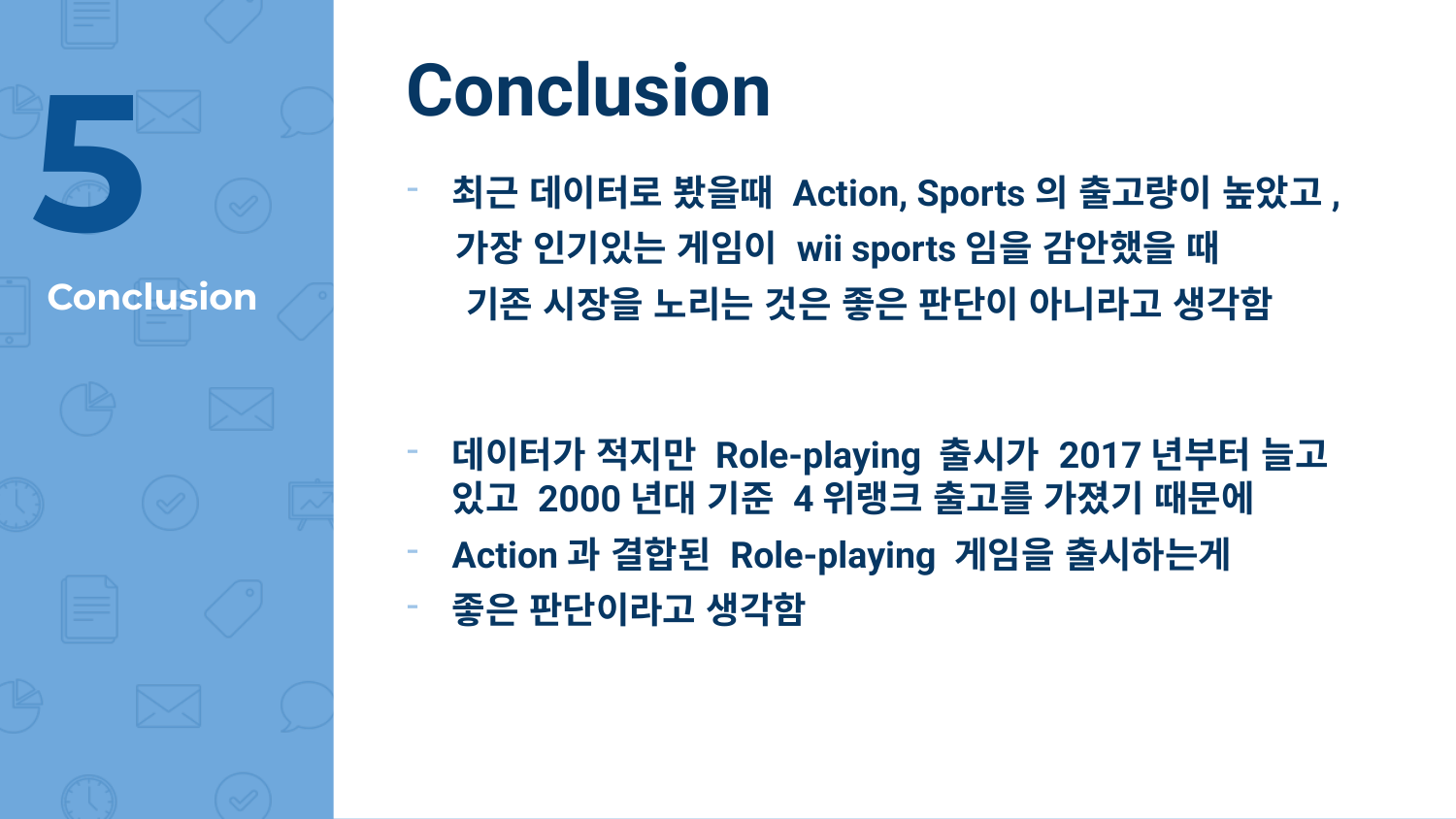

5
Conclusion

최근 데이터로 봤을때 Action, Sports의 출고량이 높았고,
    가장 인기있는 게임이 wii sports임을 감안했을 때
     기존 시장을 노리는 것은 좋은 판단이 아니라고 생각함
# Conclusion
데이터가 적지만 Role-playing 출시가 2017년부터 늘고 있고 2000년대 기준 4위랭크 출고를 가졌기 때문에
Action과 결합된 Role-playing 게임을 출시하는게
좋은 판단이라고 생각함